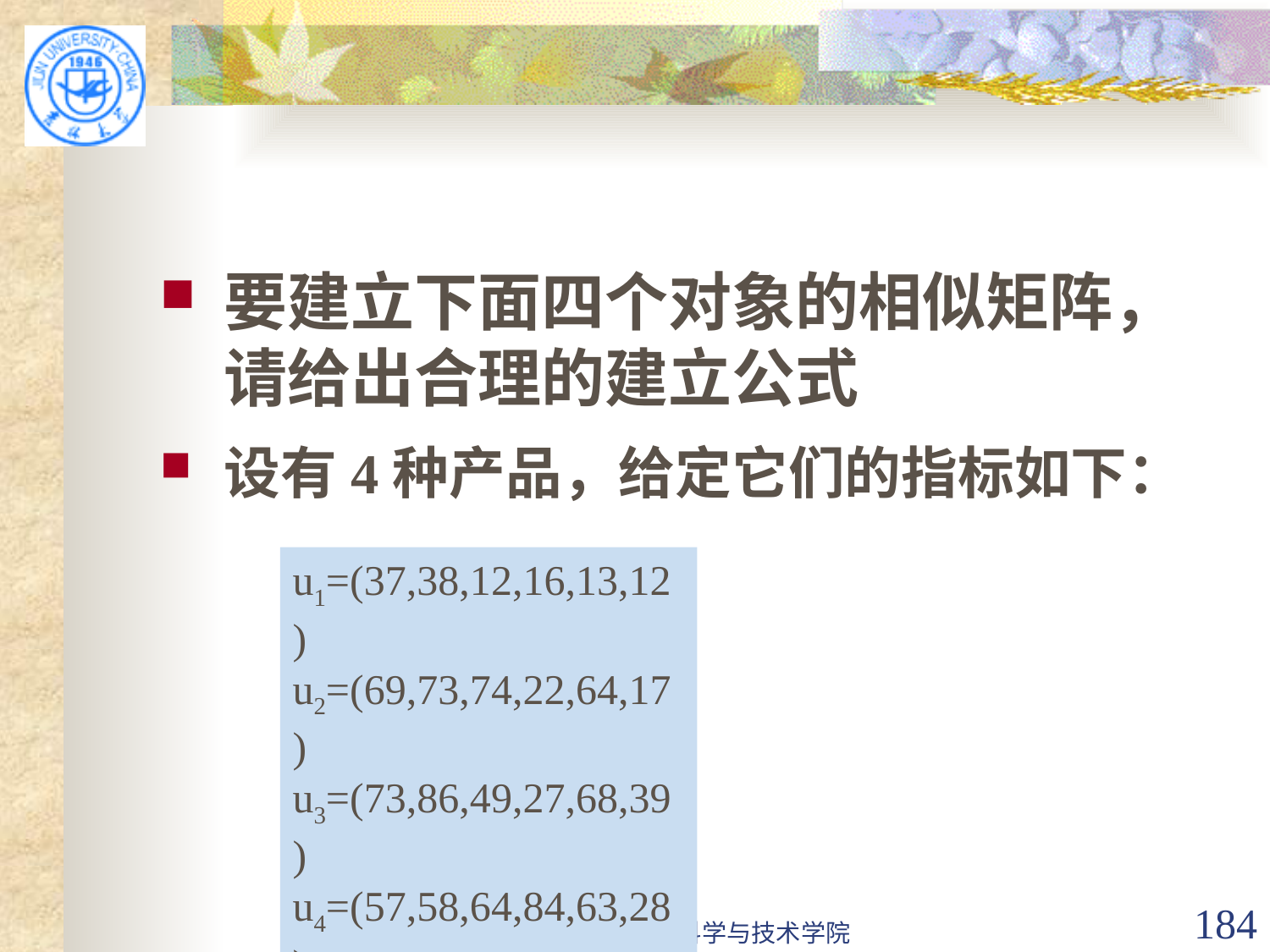

#
要建立下面四个对象的相似矩阵，请给出合理的建立公式
设有4种产品，给定它们的指标如下：
u1=(37,38,12,16,13,12)
u2=(69,73,74,22,64,17)
u3=(73,86,49,27,68,39)
u4=(57,58,64,84,63,28)
吉林大学计算机科学与技术学院
184